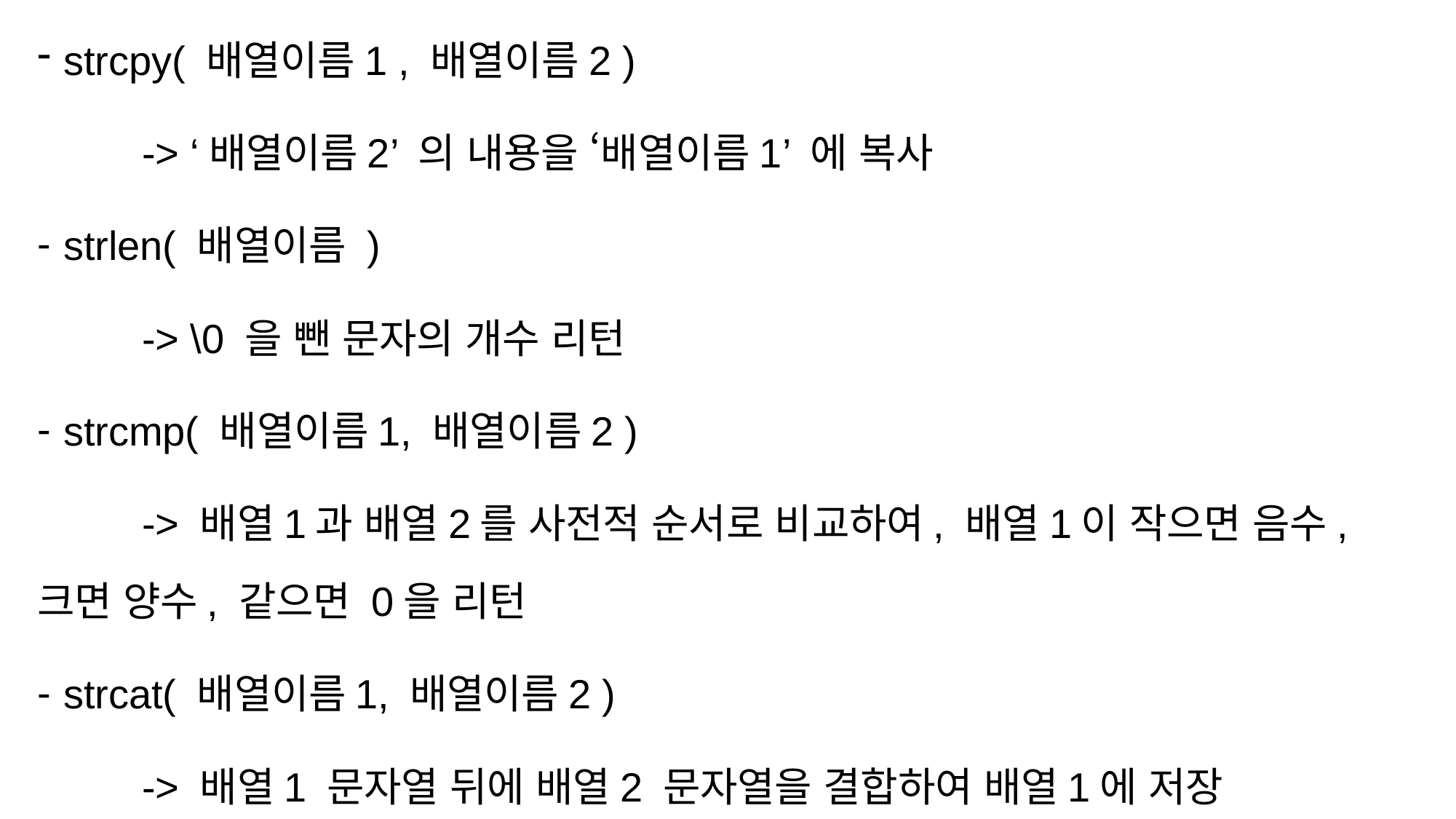

strcpy( 배열이름1 , 배열이름2 )
	-> ‘배열이름2’ 의 내용을 ‘배열이름1’ 에 복사
strlen( 배열이름 )
	-> \0 을 뺀 문자의 개수 리턴
strcmp( 배열이름1, 배열이름2 )
	-> 배열1과 배열2를 사전적 순서로 비교하여, 배열1이 작으면 음수, 			크면 양수, 같으면 0을 리턴
strcat( 배열이름1, 배열이름2 )
	-> 배열1 문자열 뒤에 배열2 문자열을 결합하여 배열1에 저장